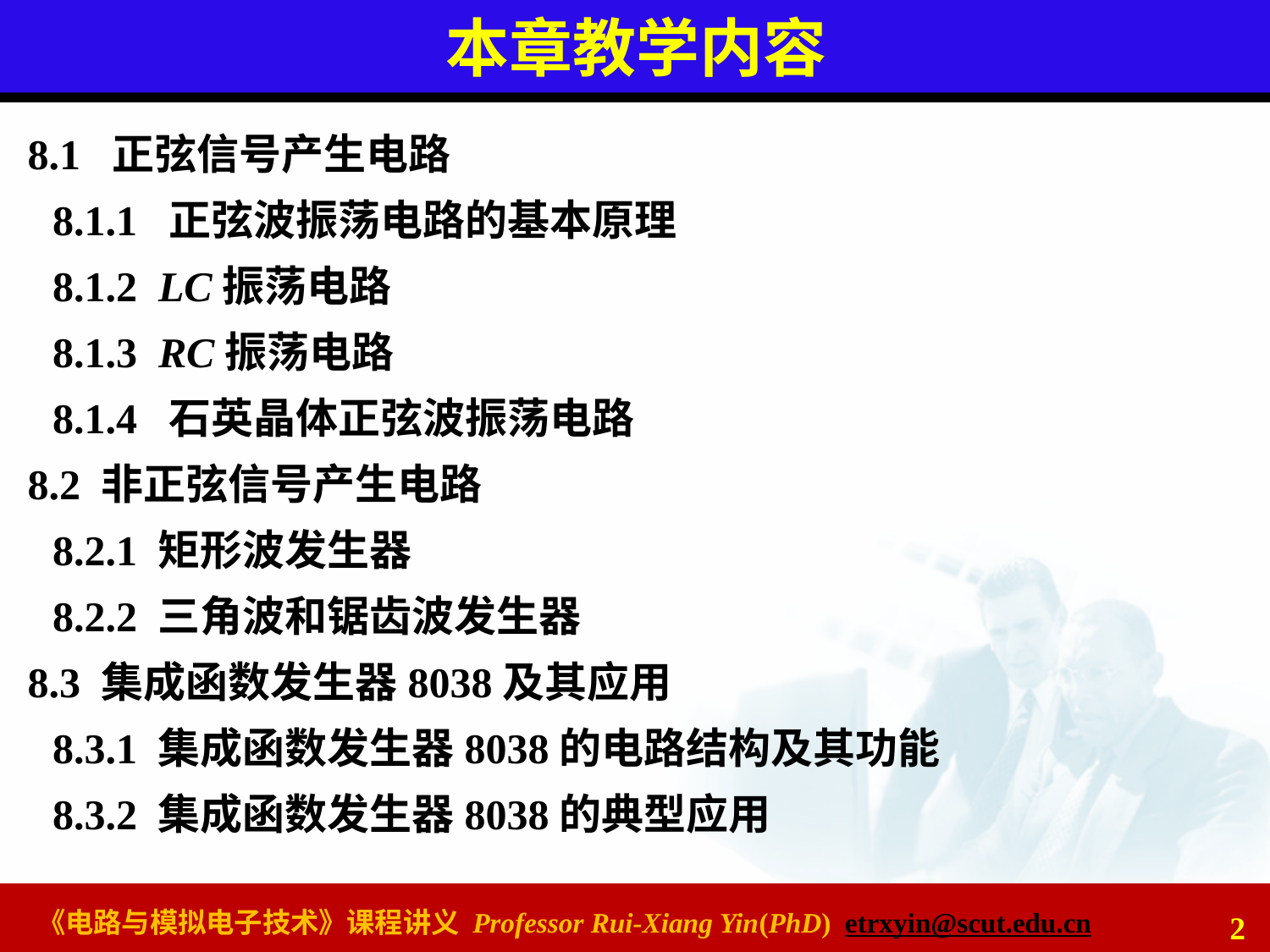

# 本章教学内容
8.1  正弦信号产生电路
8.1.1  正弦波振荡电路的基本原理
8.1.2  LC振荡电路
8.1.3  RC振荡电路
8.1.4  石英晶体正弦波振荡电路
8.2 非正弦信号产生电路
8.2.1 矩形波发生器
8.2.2 三角波和锯齿波发生器
8.3 集成函数发生器8038及其应用
8.3.1 集成函数发生器8038的电路结构及其功能
8.3.2 集成函数发生器8038的典型应用

2